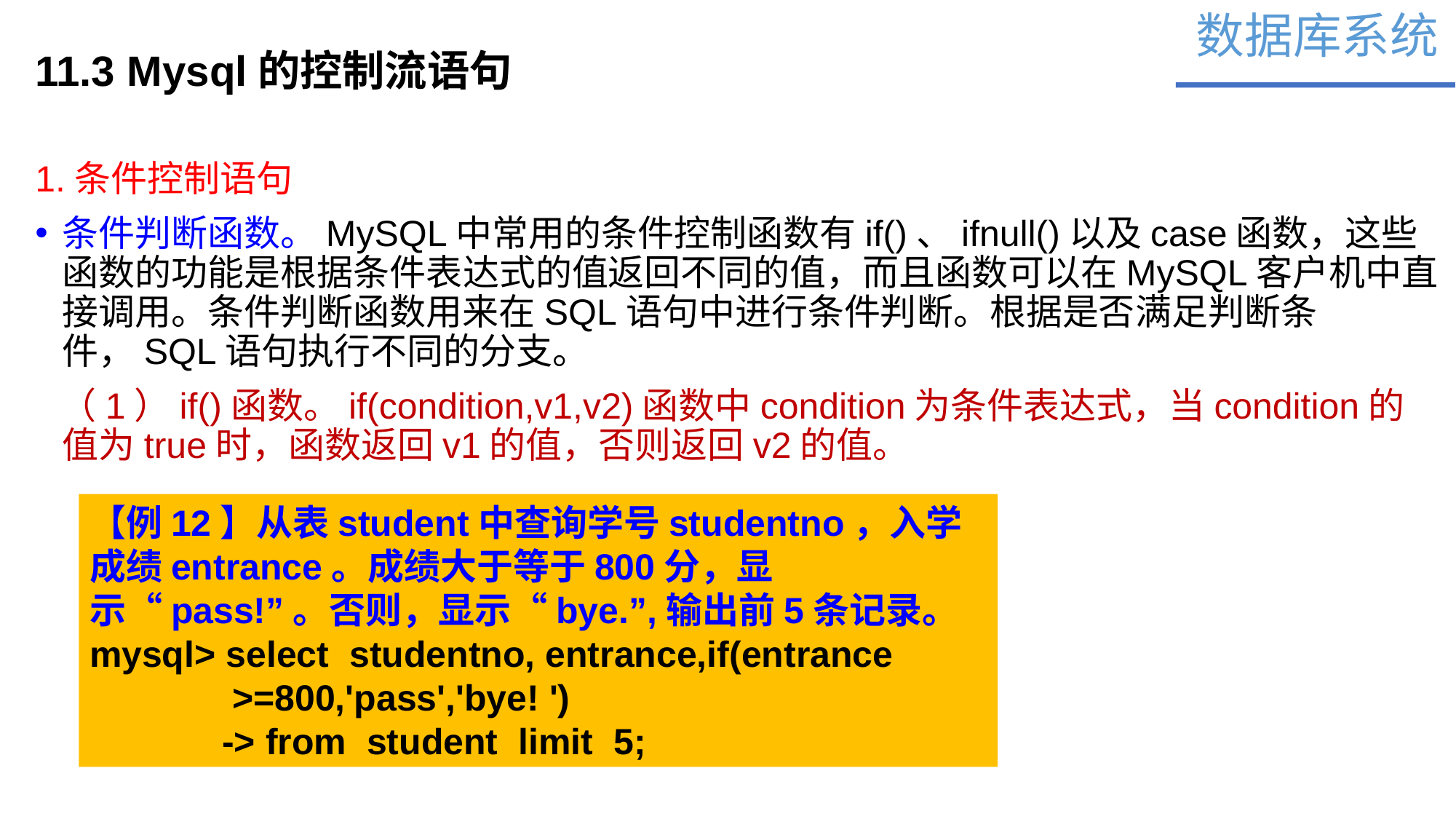

数据库系统
11.3 Mysql的控制流语句

1.条件控制语句
条件判断函数。MySQL中常用的条件控制函数有if()、ifnull()以及case函数，这些函数的功能是根据条件表达式的值返回不同的值，而且函数可以在MySQL客户机中直接调用。条件判断函数用来在SQL语句中进行条件判断。根据是否满足判断条件，SQL语句执行不同的分支。
  （1）if()函数。if(condition,v1,v2)函数中condition为条件表达式，当condition的值为true时，函数返回v1的值，否则返回v2的值。

【例12】从表student中查询学号studentno，入学成绩entrance。成绩大于等于800分，显示“pass!”。否则，显示“bye.”,输出前5条记录。
mysql> select  studentno, entrance,if(entrance
              >=800,'pass','bye! ')
             -> from  student  limit  5;